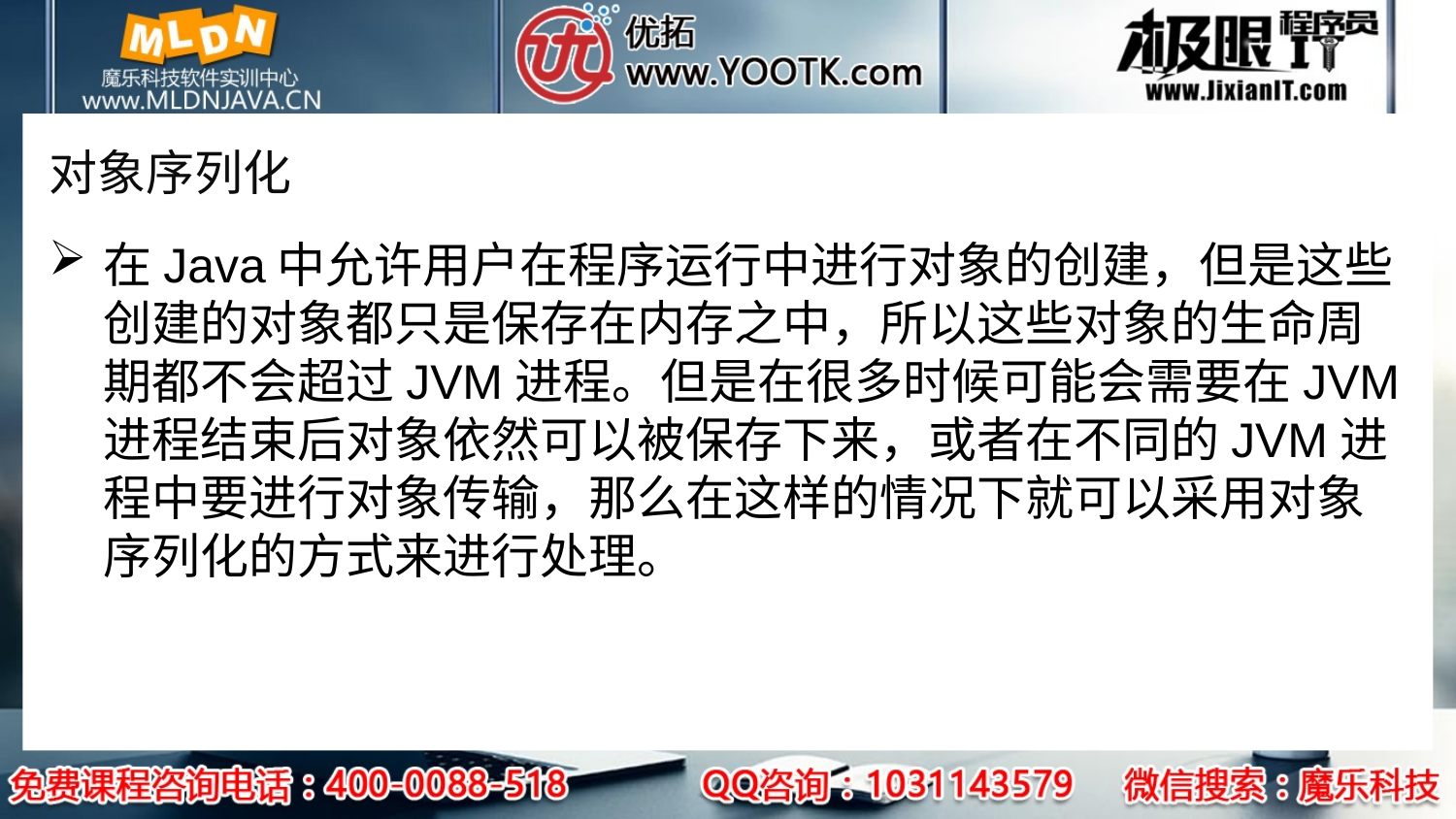

# 对象序列化
在Java中允许用户在程序运行中进行对象的创建，但是这些创建的对象都只是保存在内存之中，所以这些对象的生命周期都不会超过JVM进程。但是在很多时候可能会需要在JVM进程结束后对象依然可以被保存下来，或者在不同的JVM进程中要进行对象传输，那么在这样的情况下就可以采用对象序列化的方式来进行处理。